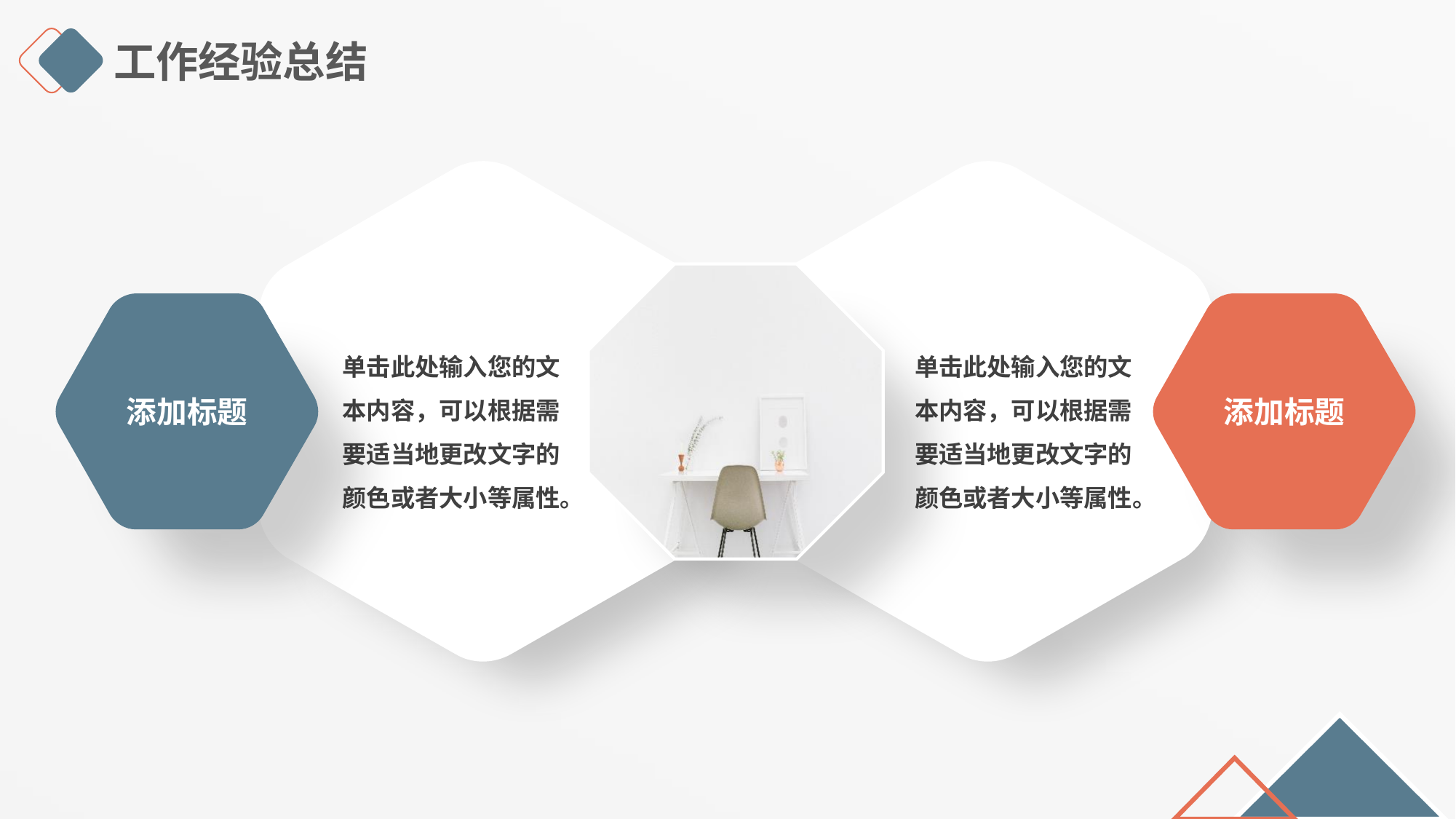

工作经验总结

单击此处输入您的文本内容，可以根据需要适当地更改文字的颜色或者大小等属性。

单击此处输入您的文本内容，可以根据需要适当地更改文字的颜色或者大小等属性。

添加标题
添加标题